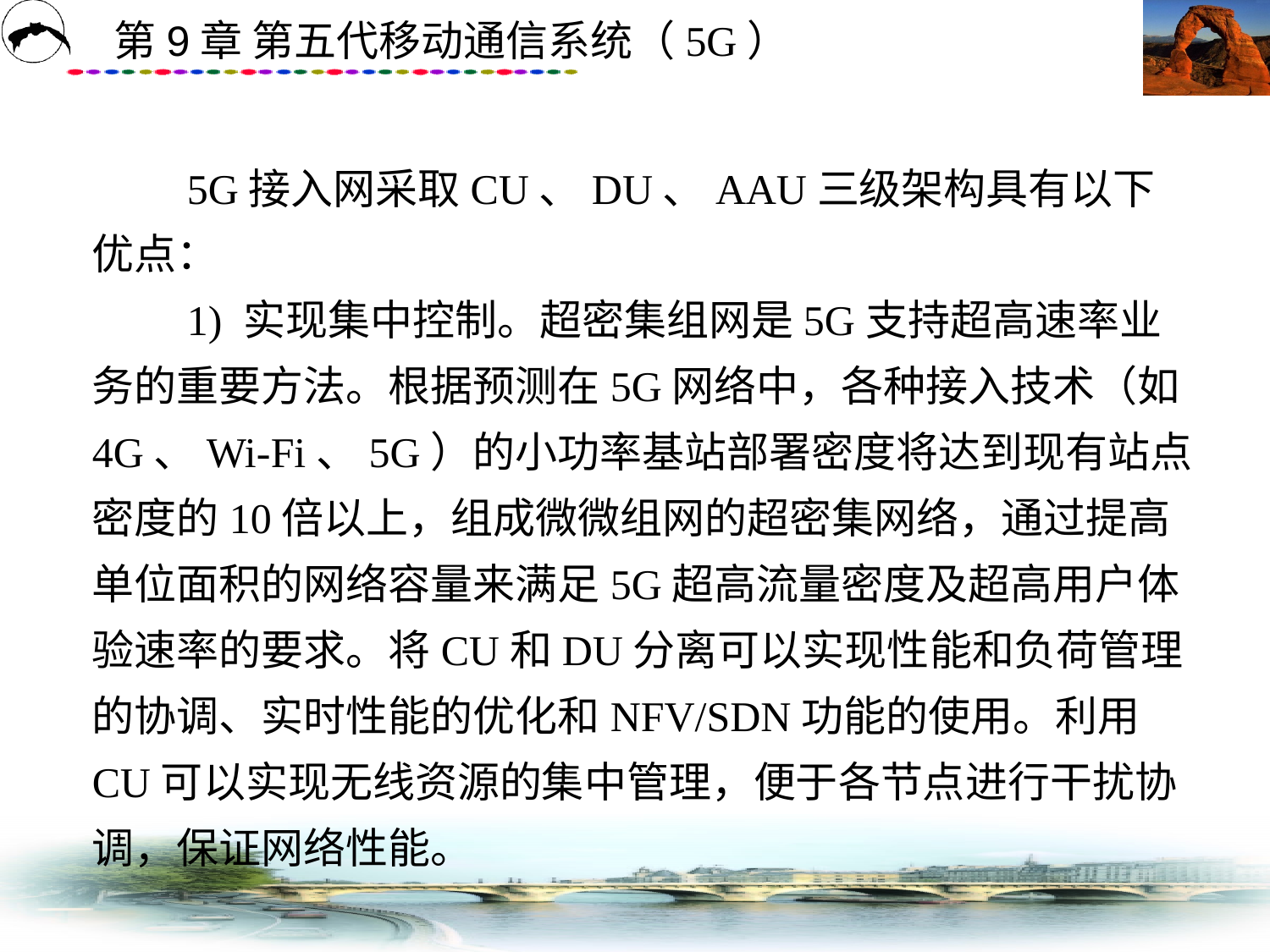

# 5G接入网采取CU、DU、AAU三级架构具有以下优点： 　　1) 实现集中控制。超密集组网是5G支持超高速率业务的重要方法。根据预测在5G网络中，各种接入技术（如4G、Wi-Fi、5G）的小功率基站部署密度将达到现有站点密度的10倍以上，组成微微组网的超密集网络，通过提高单位面积的网络容量来满足5G超高流量密度及超高用户体验速率的要求。将CU和DU分离可以实现性能和负荷管理的协调、实时性能的优化和NFV/SDN功能的使用。利用CU可以实现无线资源的集中管理，便于各节点进行干扰协调，保证网络性能。